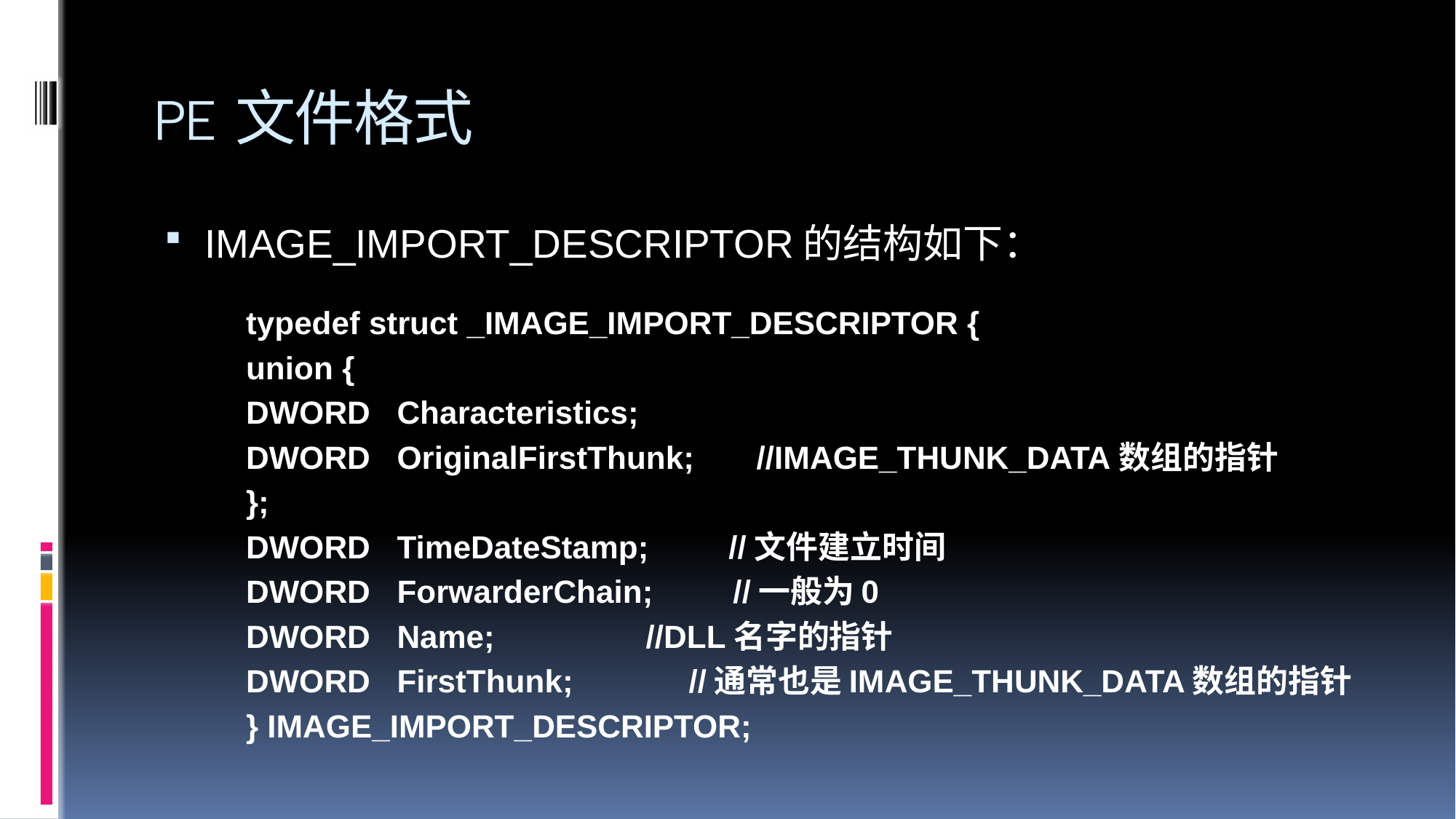

# PE文件格式
IMAGE_IMPORT_DESCRIPTOR的结构如下：

typedef struct _IMAGE_IMPORT_DESCRIPTOR {
union {
DWORD   Characteristics;
DWORD   OriginalFirstThunk;       //IMAGE_THUNK_DATA数组的指针
};
DWORD   TimeDateStamp;         //文件建立时间
DWORD   ForwarderChain;         //一般为0
DWORD   Name;                 //DLL名字的指针
DWORD   FirstThunk;             //通常也是IMAGE_THUNK_DATA数组的指针
} IMAGE_IMPORT_DESCRIPTOR;